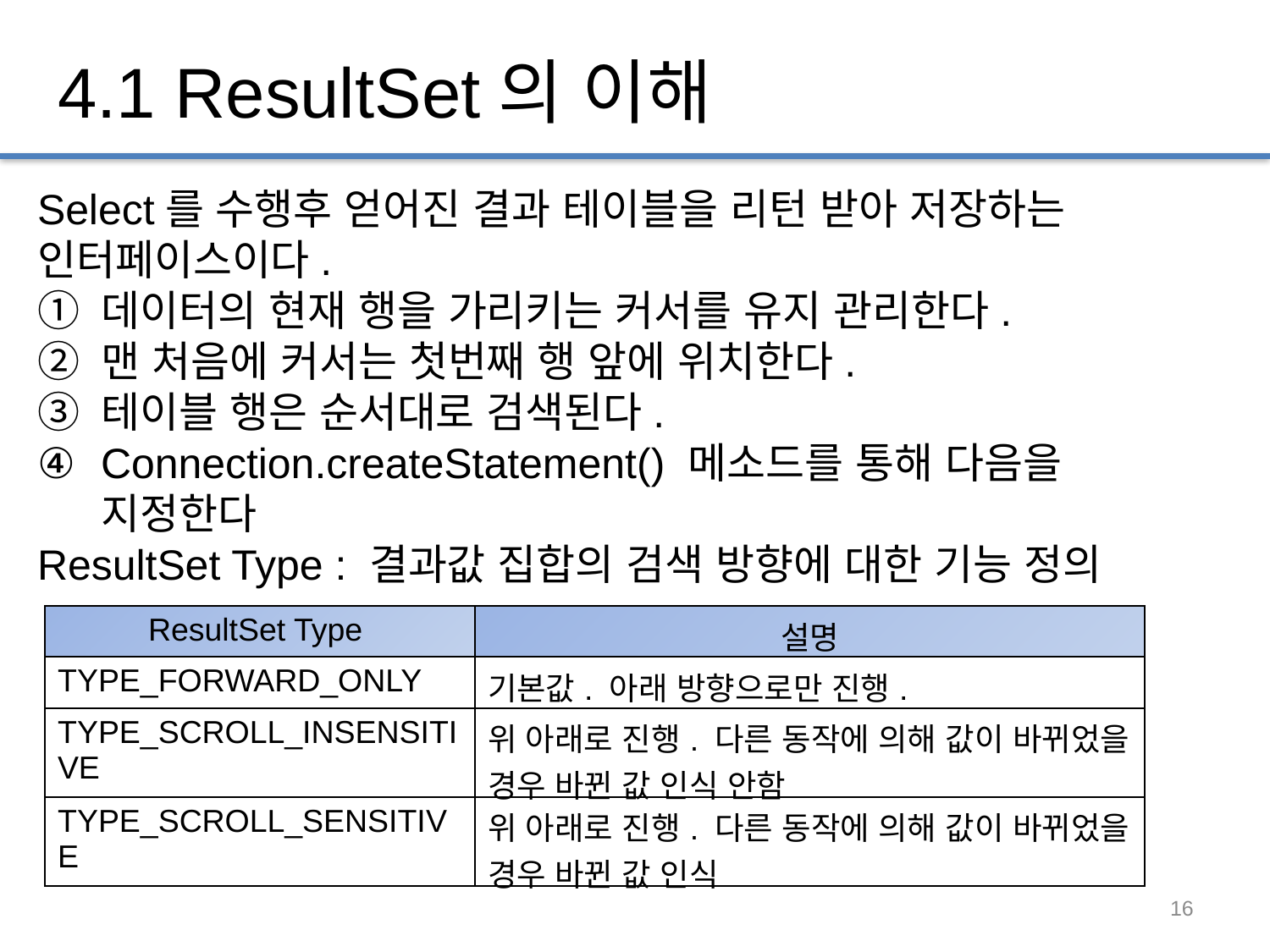

# 4.1 ResultSet의 이해
Select를 수행후 얻어진 결과 테이블을 리턴 받아 저장하는 인터페이스이다.
데이터의 현재 행을 가리키는 커서를 유지 관리한다.
맨 처음에 커서는 첫번째 행 앞에 위치한다.
테이블 행은 순서대로 검색된다.
Connection.createStatement() 메소드를 통해 다음을 지정한다
ResultSet Type : 결과값 집합의 검색 방향에 대한 기능 정의
| ResultSet Type | 설명 |
| --- | --- |
| TYPE\_FORWARD\_ONLY | 기본값. 아래 방향으로만 진행. |
| TYPE\_SCROLL\_INSENSITIVE | 위 아래로 진행. 다른 동작에 의해 값이 바뀌었을 경우 바뀐 값 인식 안함 |
| TYPE\_SCROLL\_SENSITIVE | 위 아래로 진행. 다른 동작에 의해 값이 바뀌었을 경우 바뀐 값 인식 |
16